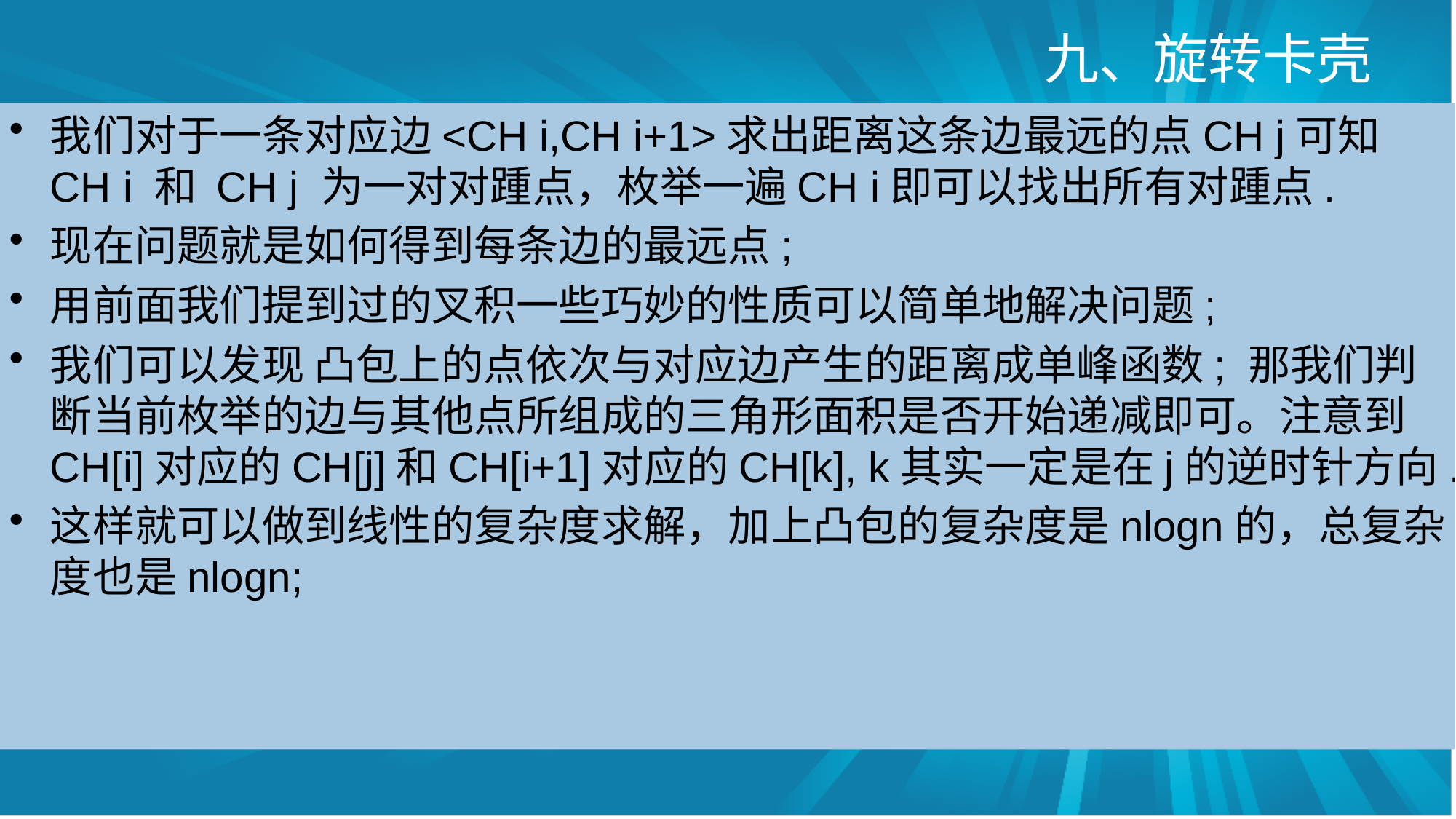

# 九、旋转卡壳
我们对于一条对应边<CH i,CH i+1>求出距离这条边最远的点CH j可知 CH i 和 CH j 为一对对踵点，枚举一遍CH i即可以找出所有对踵点.
现在问题就是如何得到每条边的最远点;
用前面我们提到过的叉积一些巧妙的性质可以简单地解决问题;
我们可以发现 凸包上的点依次与对应边产生的距离成单峰函数; 那我们判断当前枚举的边与其他点所组成的三角形面积是否开始递减即可。注意到CH[i]对应的CH[j]和CH[i+1]对应的CH[k], k其实一定是在j的逆时针方向.
这样就可以做到线性的复杂度求解，加上凸包的复杂度是nlogn的，总复杂度也是nlogn;